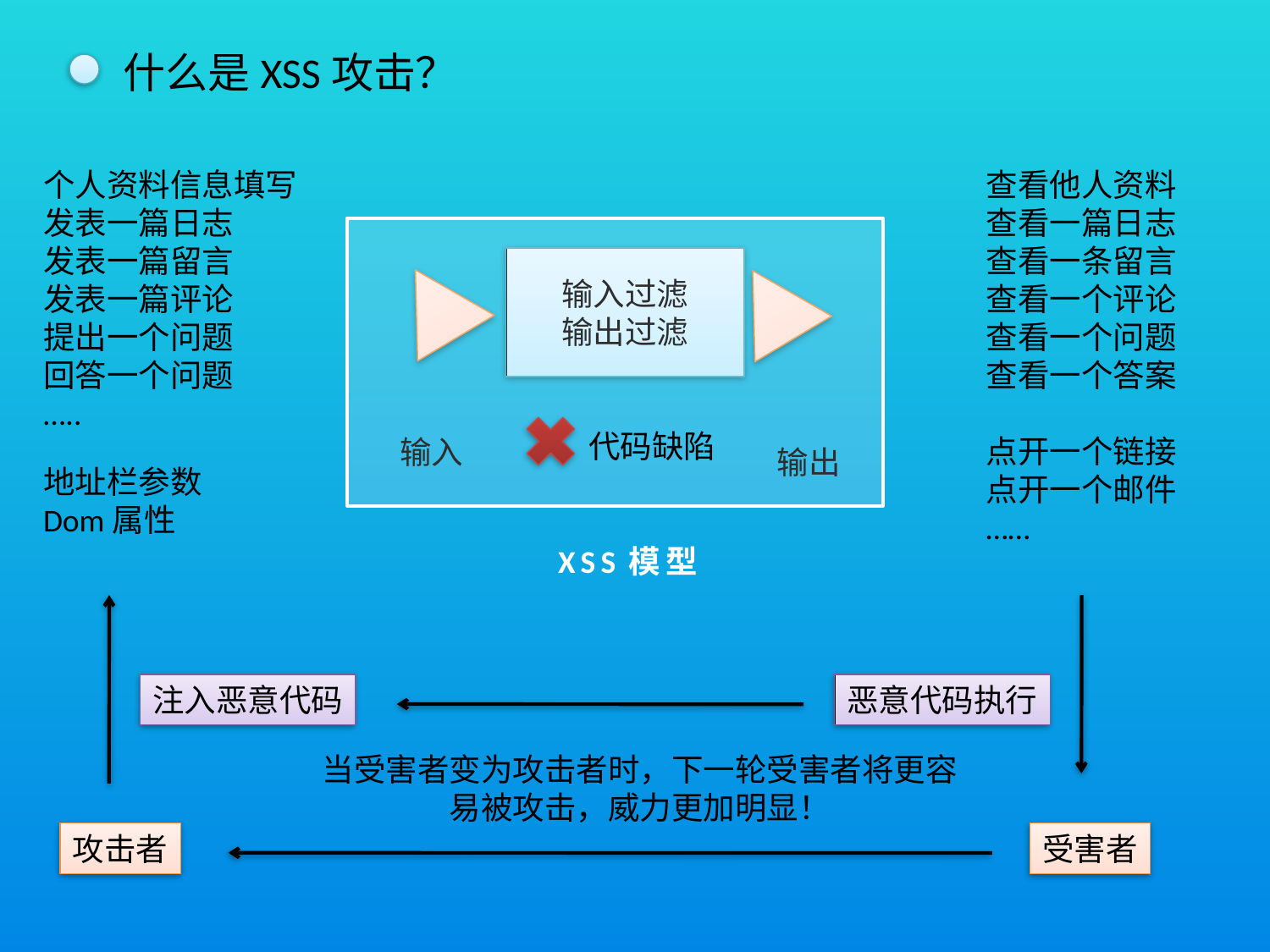

什么是XSS攻击？

个人资料信息填写
发表一篇日志
发表一篇留言
发表一篇评论
提出一个问题
回答一个问题
…..

地址栏参数
Dom属性
查看他人资料
查看一篇日志
查看一条留言
查看一个评论
查看一个问题
查看一个答案

点开一个链接
点开一个邮件
……

输入过滤
输出过滤

输入
输出

代码缺陷
XSS模型
注入恶意代码
恶意代码执行
当受害者变为攻击者时，下一轮受害者将更容易被攻击，威力更加明显！
攻击者
受害者